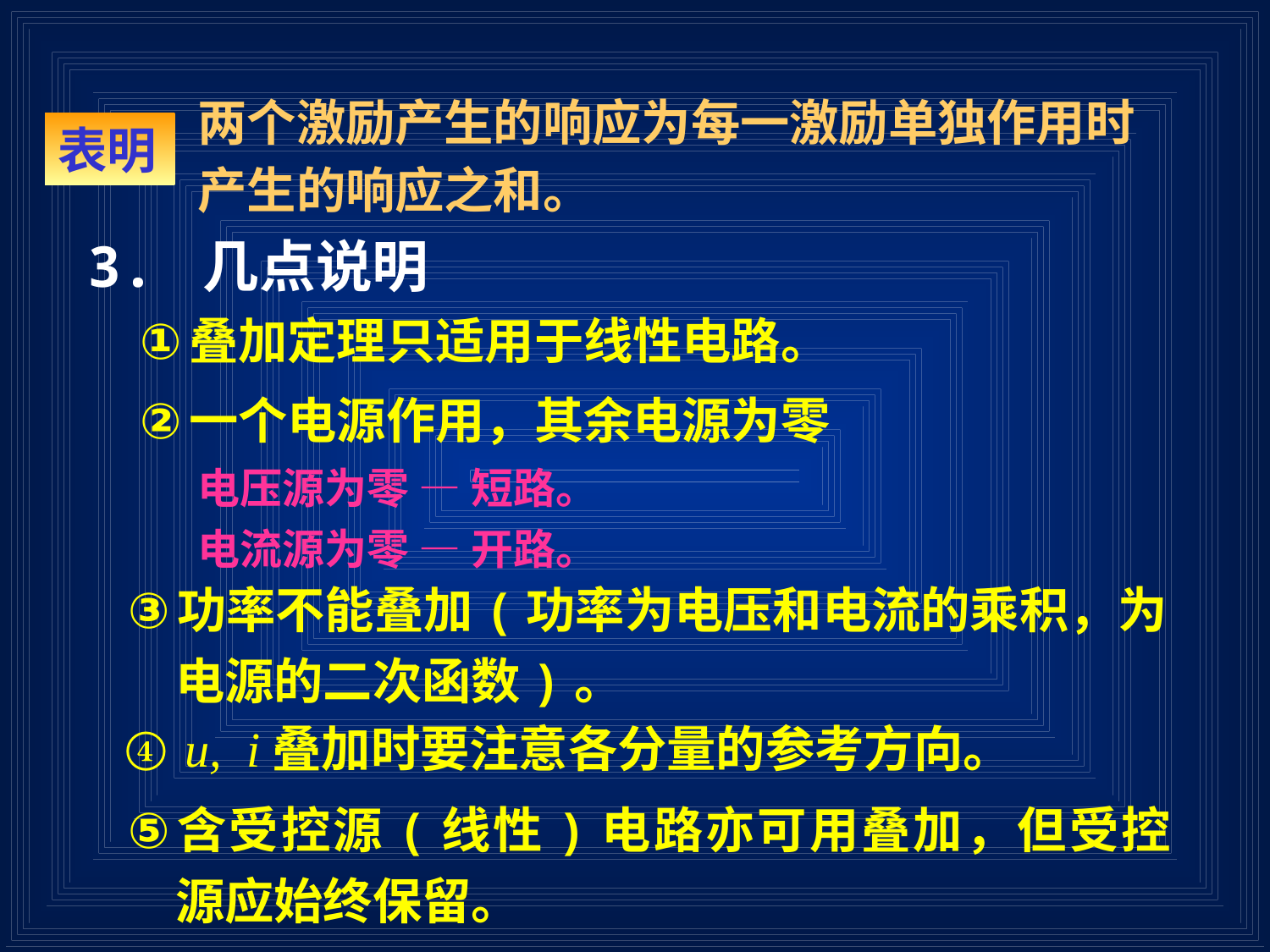

两个激励产生的响应为每一激励单独作用时产生的响应之和。
表明
3. 几点说明
叠加定理只适用于线性电路。
一个电源作用，其余电源为零
电压源为零 — 短路。
电流源为零 — 开路。
功率不能叠加(功率为电压和电流的乘积，为电源的二次函数)。
 u,  i叠加时要注意各分量的参考方向。
含受控源(线性)电路亦可用叠加，但受控源应始终保留。